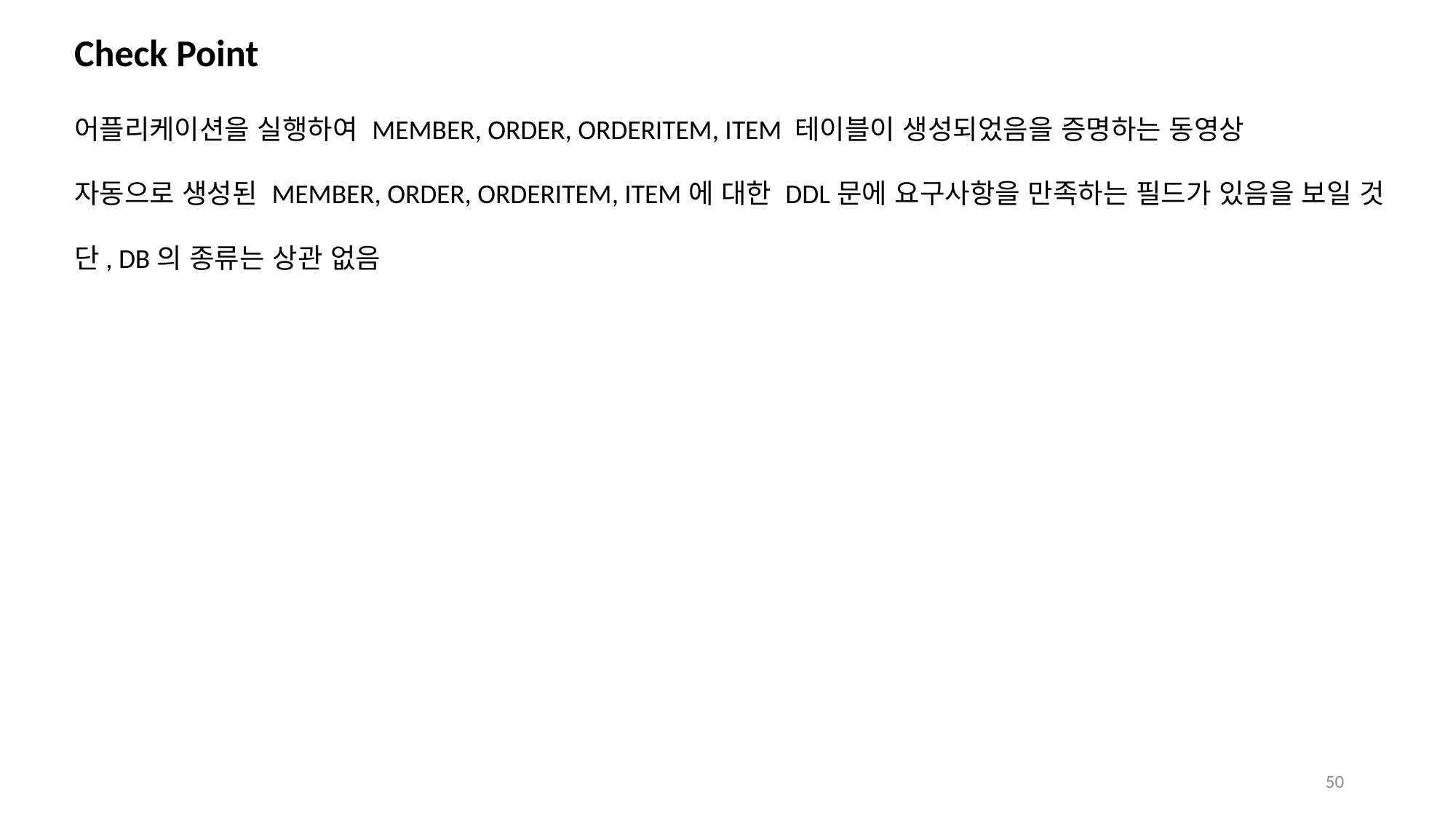

# Check Point
어플리케이션을 실행하여 MEMBER, ORDER, ORDERITEM, ITEM 테이블이 생성되었음을 증명하는 동영상
자동으로 생성된 MEMBER, ORDER, ORDERITEM, ITEM에 대한 DDL문에 요구사항을 만족하는 필드가 있음을 보일 것
단, DB의 종류는 상관 없음
50